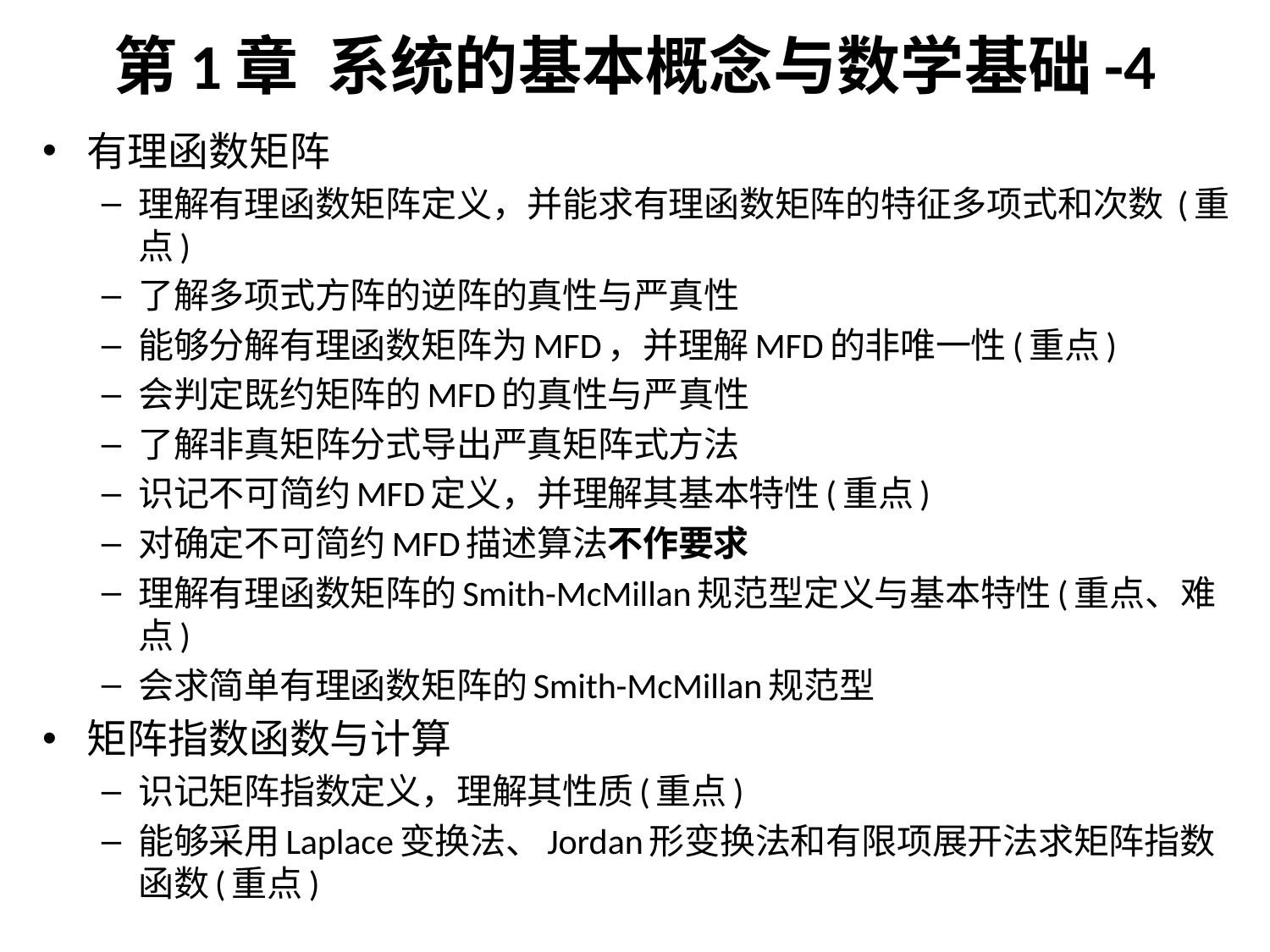

# 第1章  系统的基本概念与数学基础-4
有理函数矩阵
理解有理函数矩阵定义，并能求有理函数矩阵的特征多项式和次数 (重点)
了解多项式方阵的逆阵的真性与严真性
能够分解有理函数矩阵为MFD，并理解MFD的非唯一性(重点)
会判定既约矩阵的MFD的真性与严真性
了解非真矩阵分式导出严真矩阵式方法
识记不可简约MFD定义，并理解其基本特性(重点)
对确定不可简约MFD描述算法不作要求
理解有理函数矩阵的Smith-McMillan规范型定义与基本特性(重点、难点)
会求简单有理函数矩阵的Smith-McMillan规范型
矩阵指数函数与计算
识记矩阵指数定义，理解其性质(重点)
能够采用Laplace变换法、Jordan形变换法和有限项展开法求矩阵指数函数(重点)